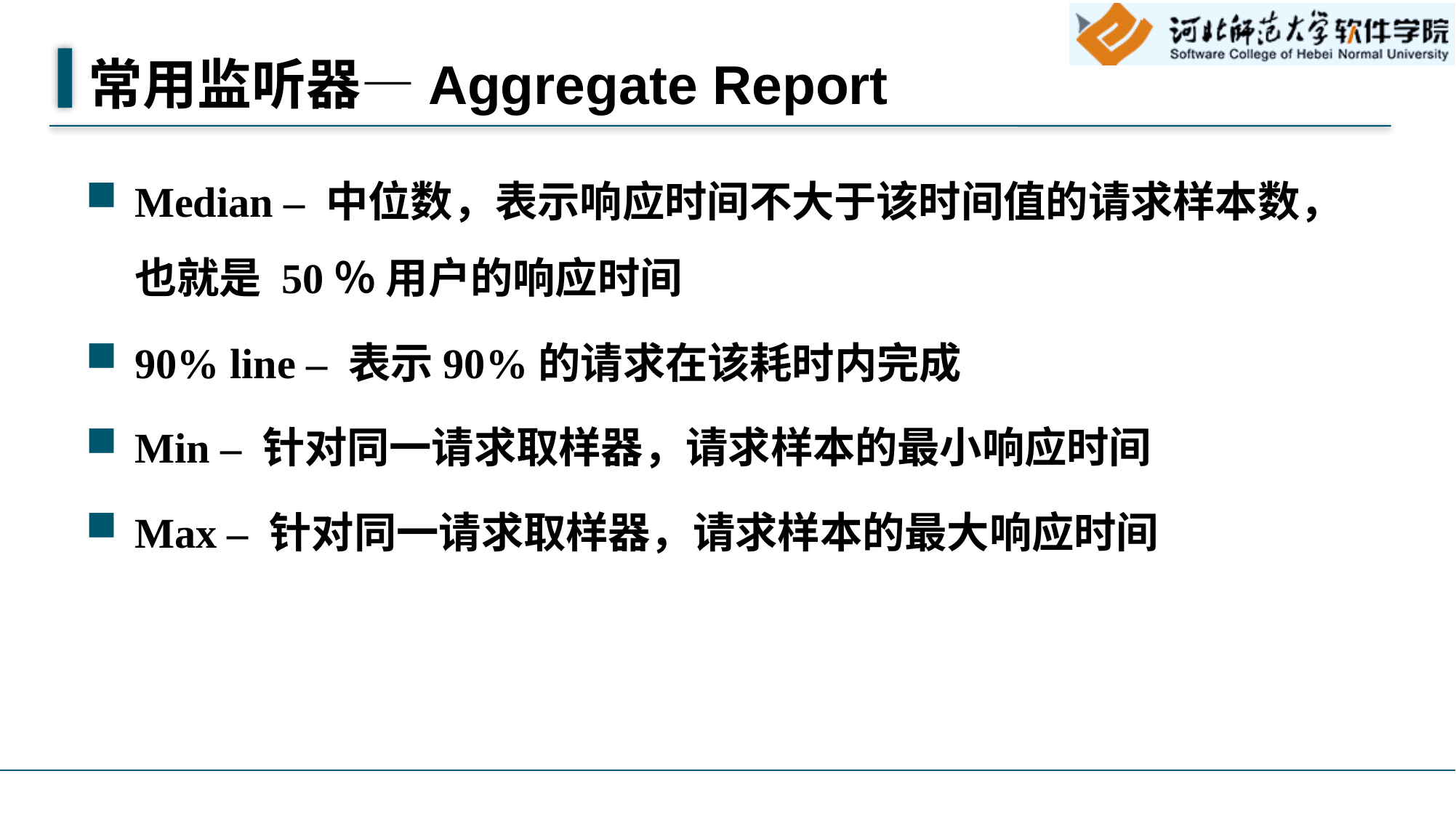

# 常用监听器—Aggregate Report
Median – 中位数，表示响应时间不大于该时间值的请求样本数，也就是 50％ 用户的响应时间
90% line – 表示90%的请求在该耗时内完成
Min – 针对同一请求取样器，请求样本的最小响应时间
Max – 针对同一请求取样器，请求样本的最大响应时间